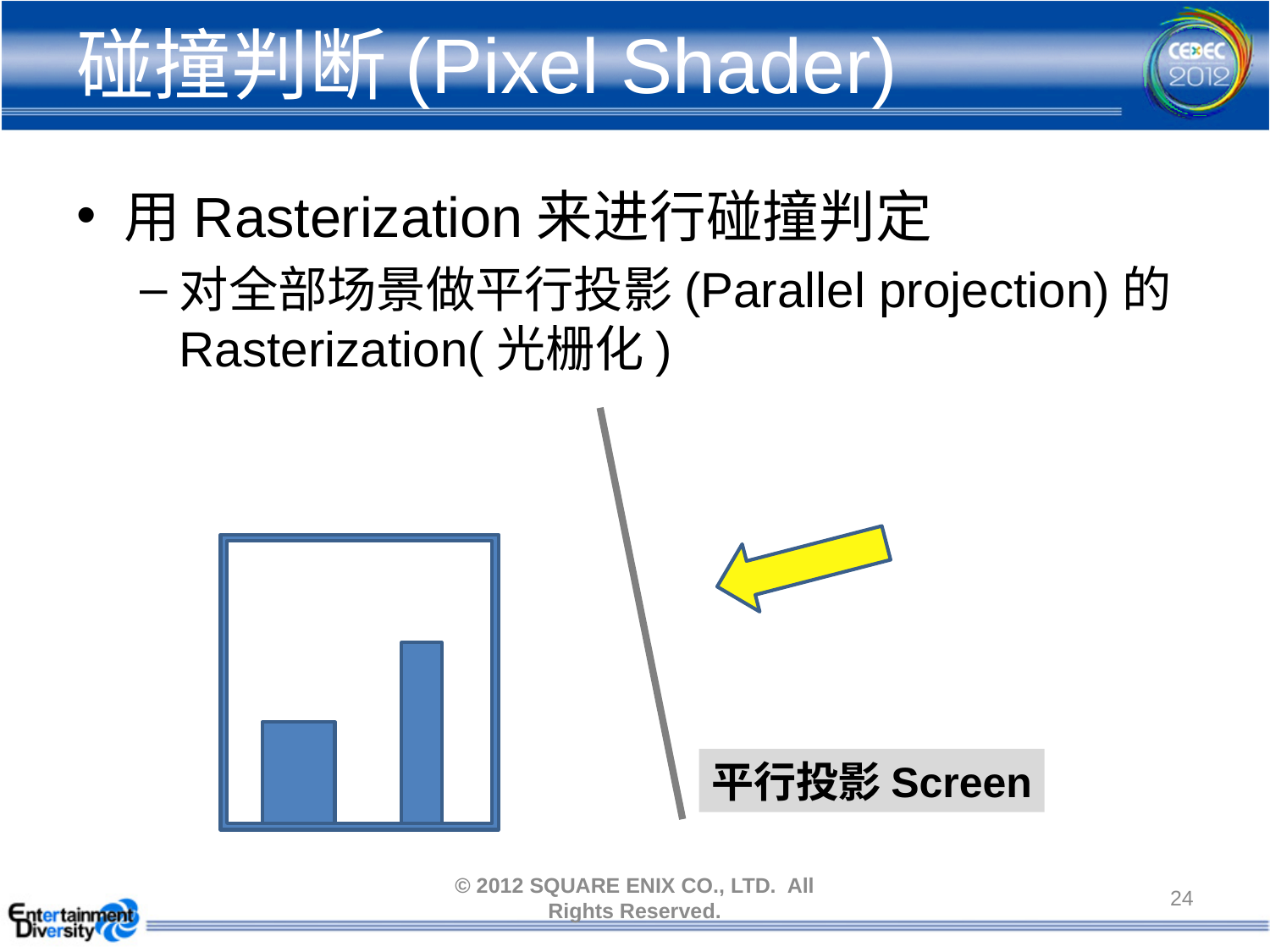

# 碰撞判断(Pixel Shader)
用Rasterization来进行碰撞判定
对全部场景做平行投影(Parallel projection)的Rasterization(光栅化)

平行投影Screen
© 2012 SQUARE ENIX CO., LTD.  All Rights Reserved.
24